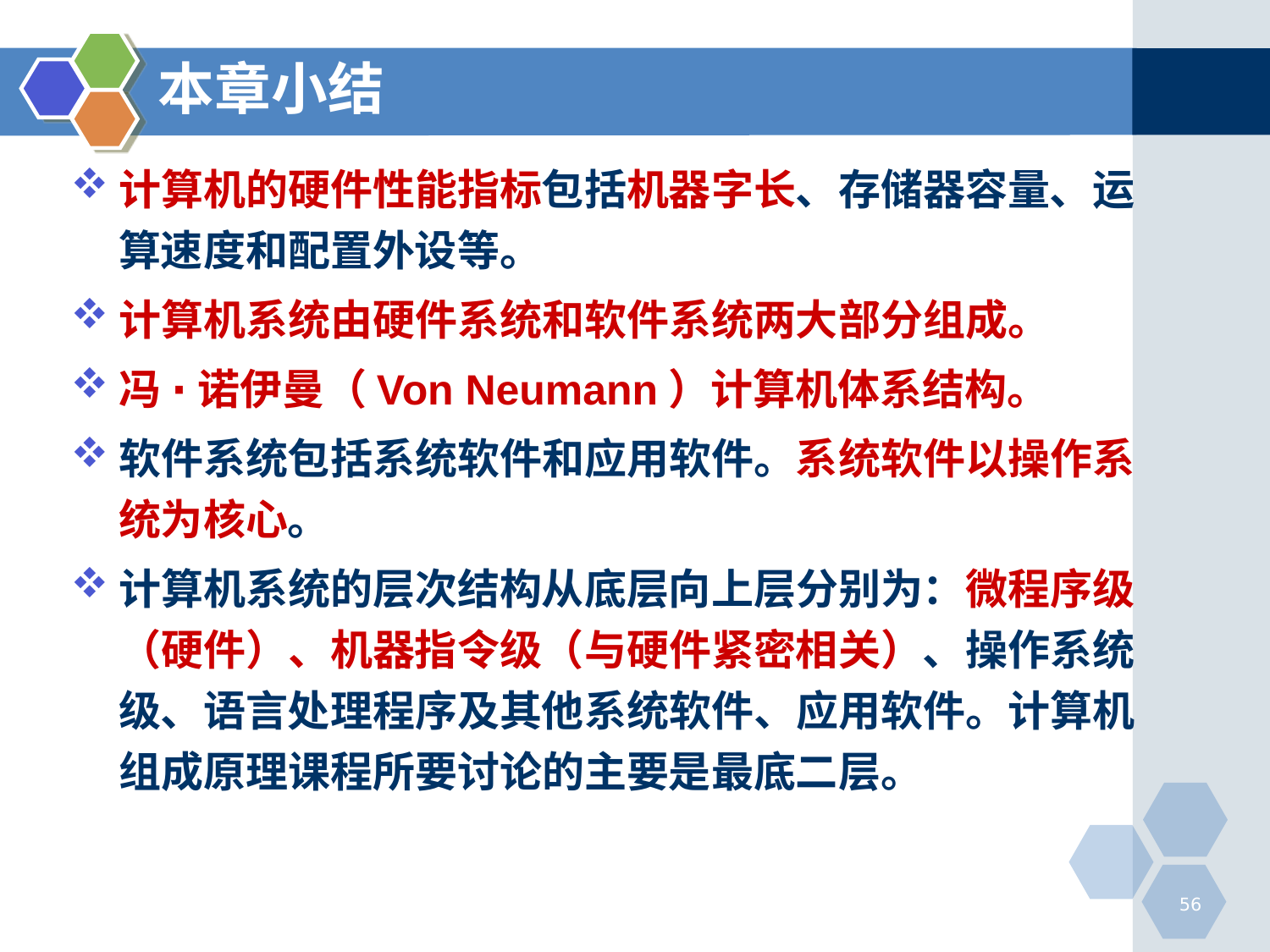

# 本章小结
计算机的硬件性能指标包括机器字长、存储器容量、运算速度和配置外设等。
计算机系统由硬件系统和软件系统两大部分组成。
冯·诺伊曼（Von Neumann）计算机体系结构。
软件系统包括系统软件和应用软件。系统软件以操作系统为核心。
计算机系统的层次结构从底层向上层分别为：微程序级（硬件）、机器指令级（与硬件紧密相关）、操作系统级、语言处理程序及其他系统软件、应用软件。计算机组成原理课程所要讨论的主要是最底二层。
56